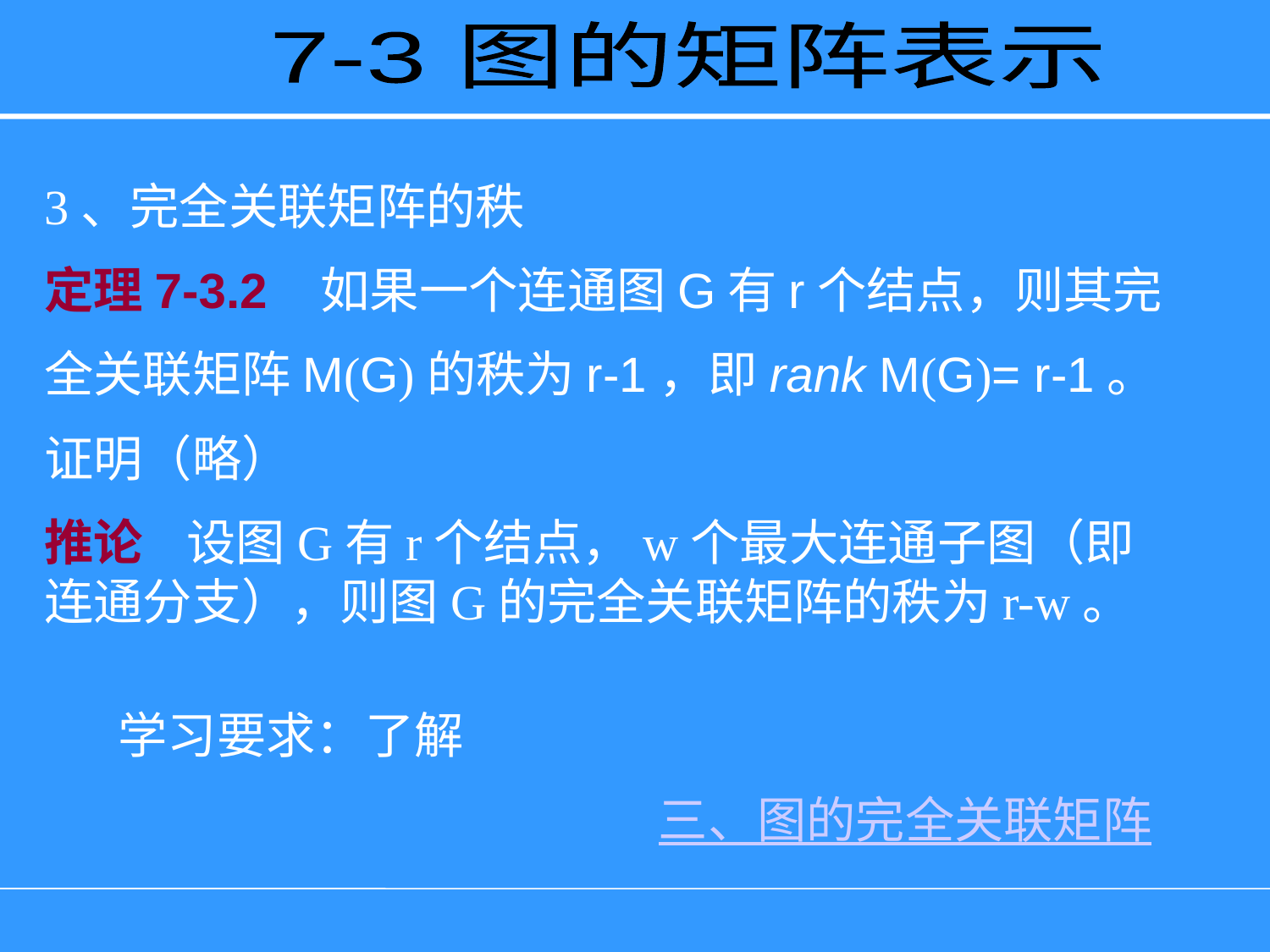

7-3 图的矩阵表示

3、完全关联矩阵的秩
定理7-3.2   如果一个连通图G有r个结点，则其完
全关联矩阵M(G)的秩为r-1，即rank M(G)= r-1。
证明（略）
推论    设图G有r个结点，w个最大连通子图（即连通分支），则图G的完全关联矩阵的秩为r-w。

学习要求：了解
三、图的完全关联矩阵